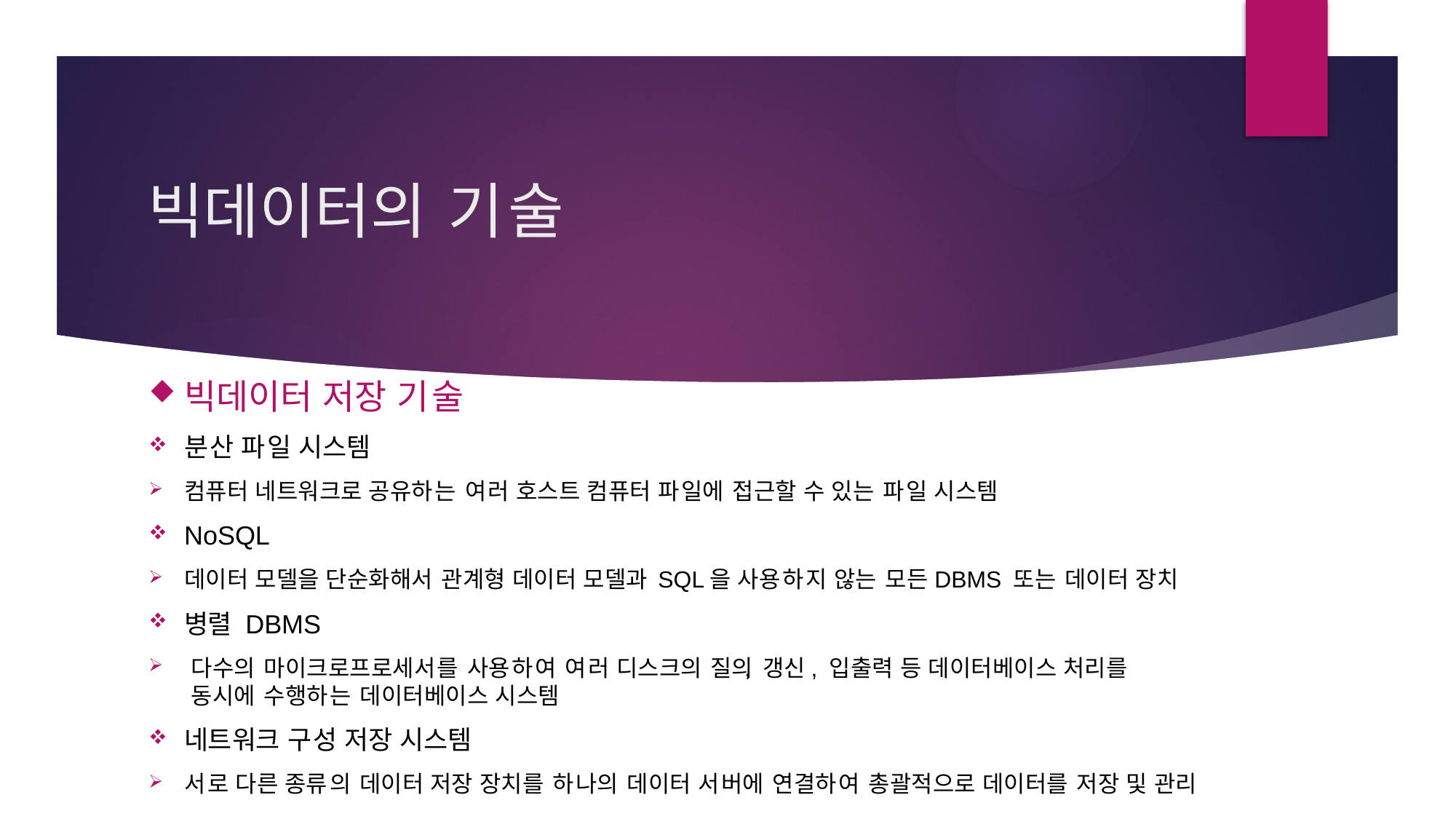

# 빅데이터의 기술
빅데이터 저장 기술
분산 파일 시스템
컴퓨터 네트워크로 공유하는 여러 호스트 컴퓨터 파일에 접근할 수 있는 파일 시스템
NoSQL
데이터 모델을 단순화해서 관계형 데이터 모델과 SQL을 사용하지 않는 모든 DBMS 또는 데이터 장치
병렬 DBMS
다수의 마이크로프로세서를 사용하여 여러 디스크의 질의, 갱신, 입출력 등 데이터베이스 처리를 동시에 수행하는 데이터베이스 시스템
네트워크 구성 저장 시스템
서로 다른 종류의 데이터 저장 장치를 하나의 데이터 서버에 연결하여 총괄적으로 데이터를 저장 및 관리